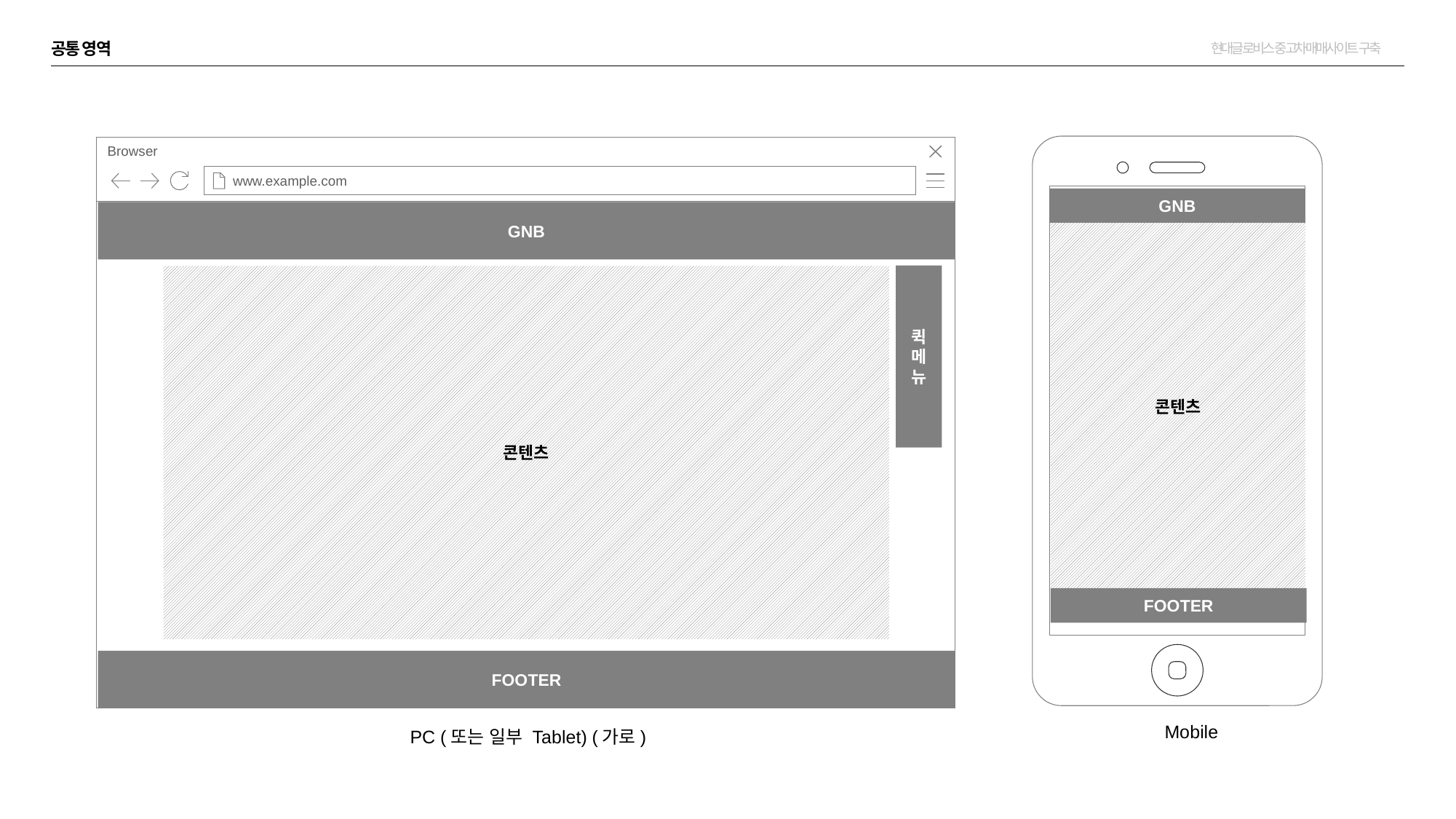

공통 영역

Browser

www.example.com

GNB
퀵
메뉴
콘텐츠
FOOTER
GNB
콘텐츠
FOOTER
Mobile
PC (또는 일부 Tablet) (가로)